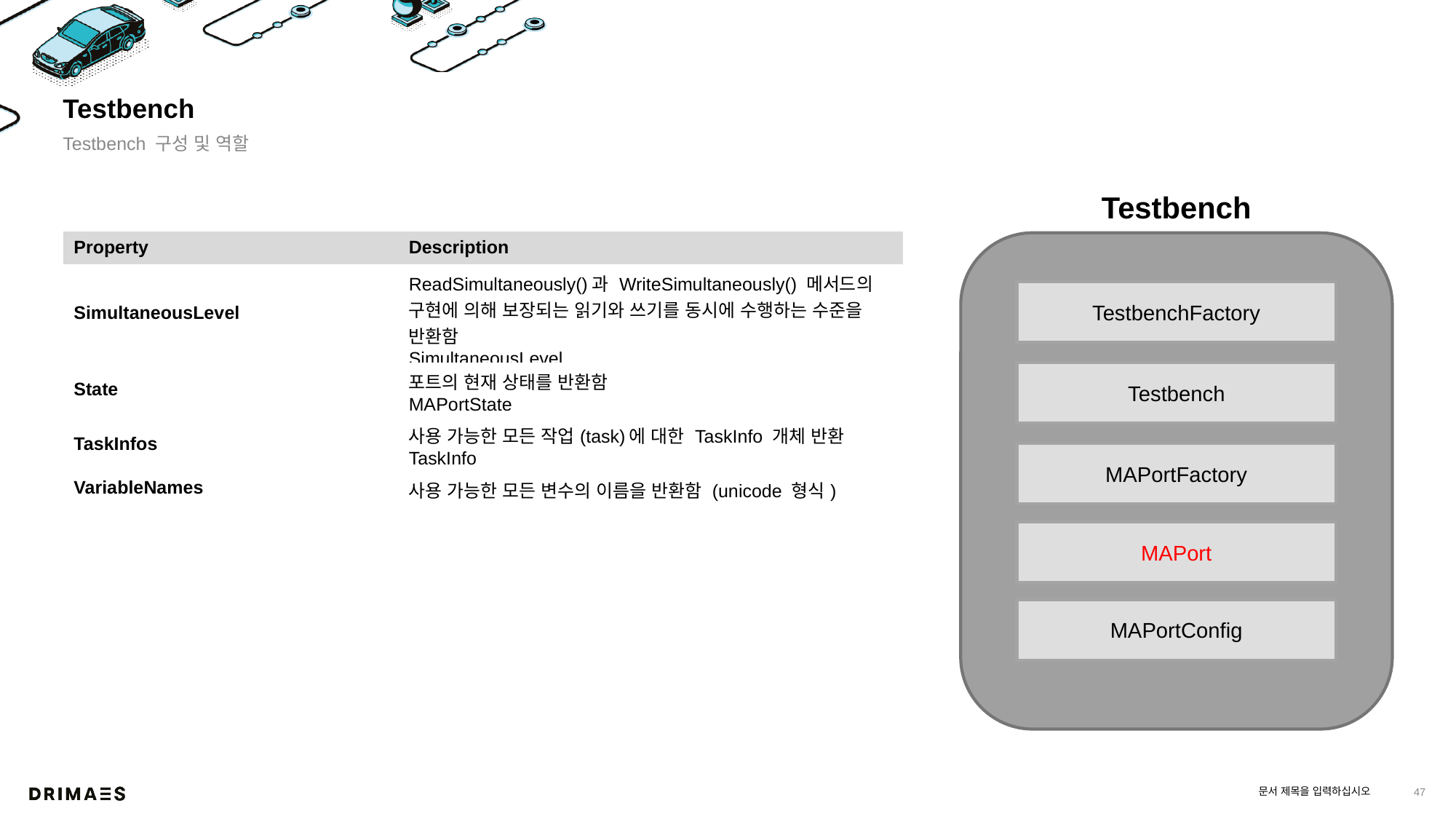

# Testbench
Testbench 구성 및 역할
Testbench
| Property | Description |
| --- | --- |
| SimultaneousLevel | ReadSimultaneously()과 WriteSimultaneously() 메서드의 구현에 의해 보장되는 읽기와 쓰기를 동시에 수행하는 수준을 반환함 SimultaneousLevel |
| State | 포트의 현재 상태를 반환함 MAPortState |
| TaskInfos | 사용 가능한 모든 작업(task)에 대한 TaskInfo 개체 반환 TaskInfo |
| VariableNames | 사용 가능한 모든 변수의 이름을 반환함 (unicode 형식) |

TestbenchFactory
Testbench
MAPortFactory
MAPort
MAPortConfig
문서 제목을 입력하십시오